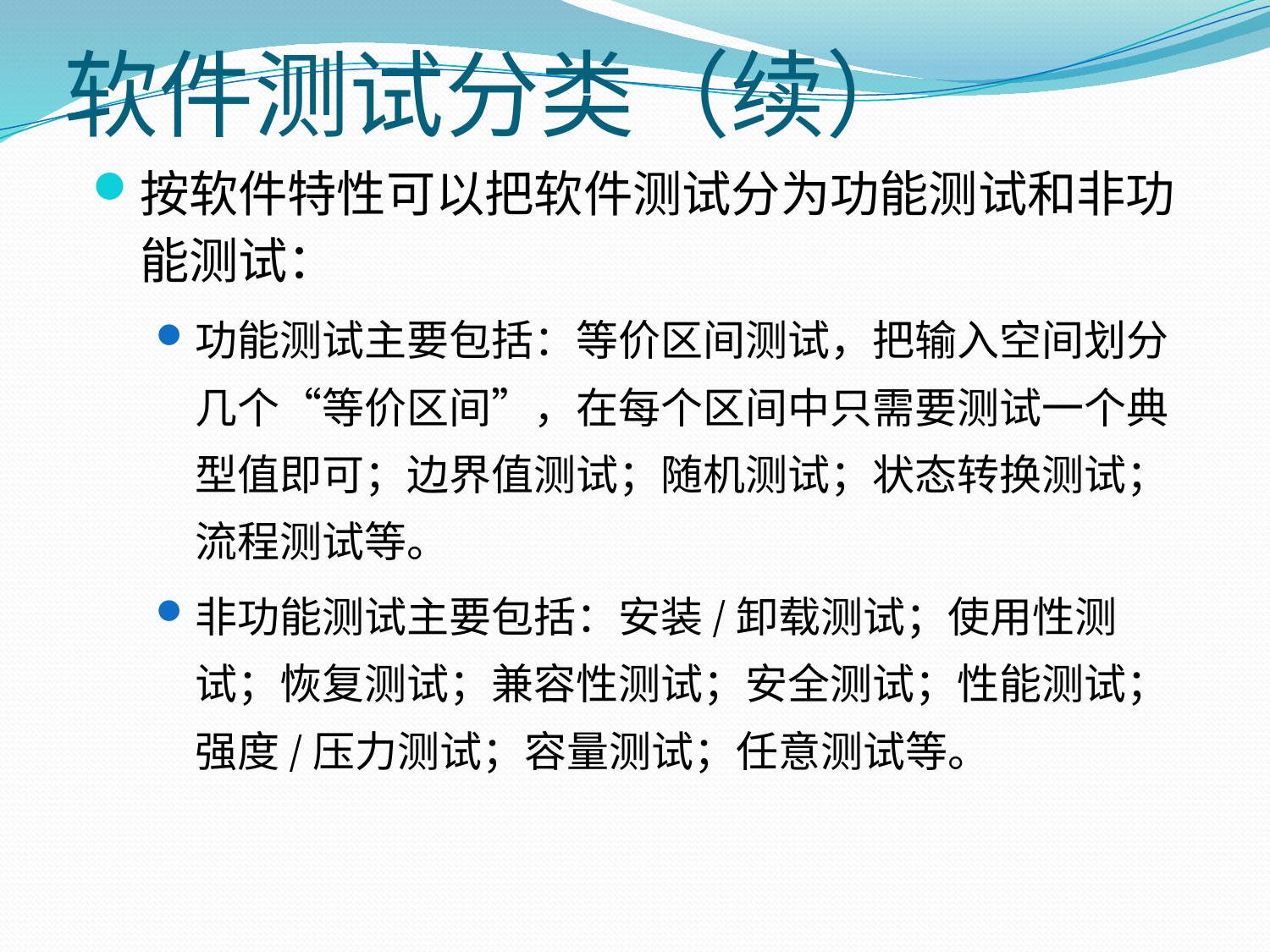

# 软件测试分类（续）
按软件特性可以把软件测试分为功能测试和非功能测试：
功能测试主要包括：等价区间测试，把输入空间划分几个“等价区间”，在每个区间中只需要测试一个典型值即可；边界值测试；随机测试；状态转换测试；流程测试等。
非功能测试主要包括：安装/卸载测试；使用性测试；恢复测试；兼容性测试；安全测试；性能测试；强度/压力测试；容量测试；任意测试等。